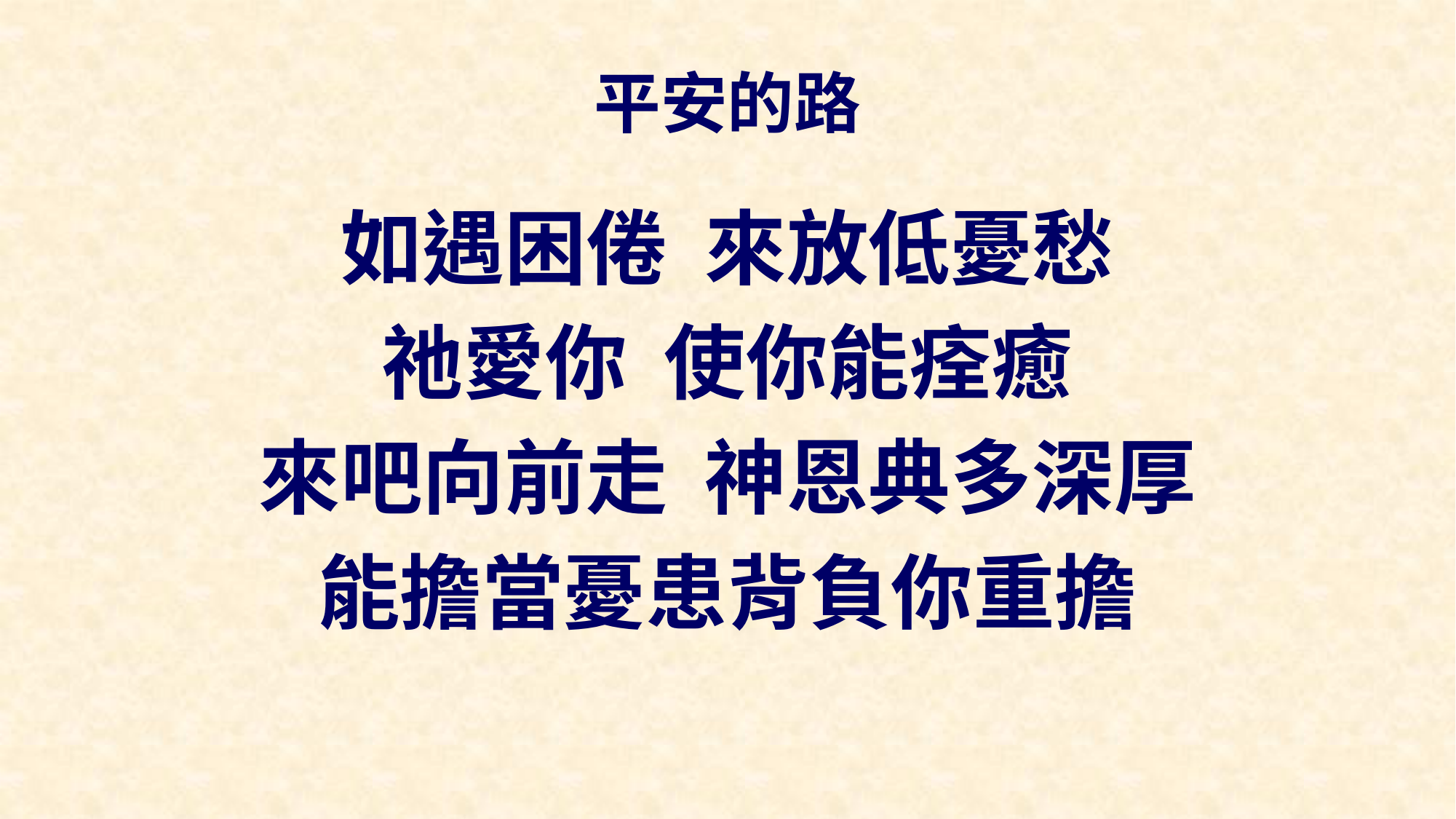

# 平安的路
如遇困倦  來放低憂愁
祂愛你  使你能痊癒
來吧向前走  神恩典多深厚
能擔當憂患背負你重擔